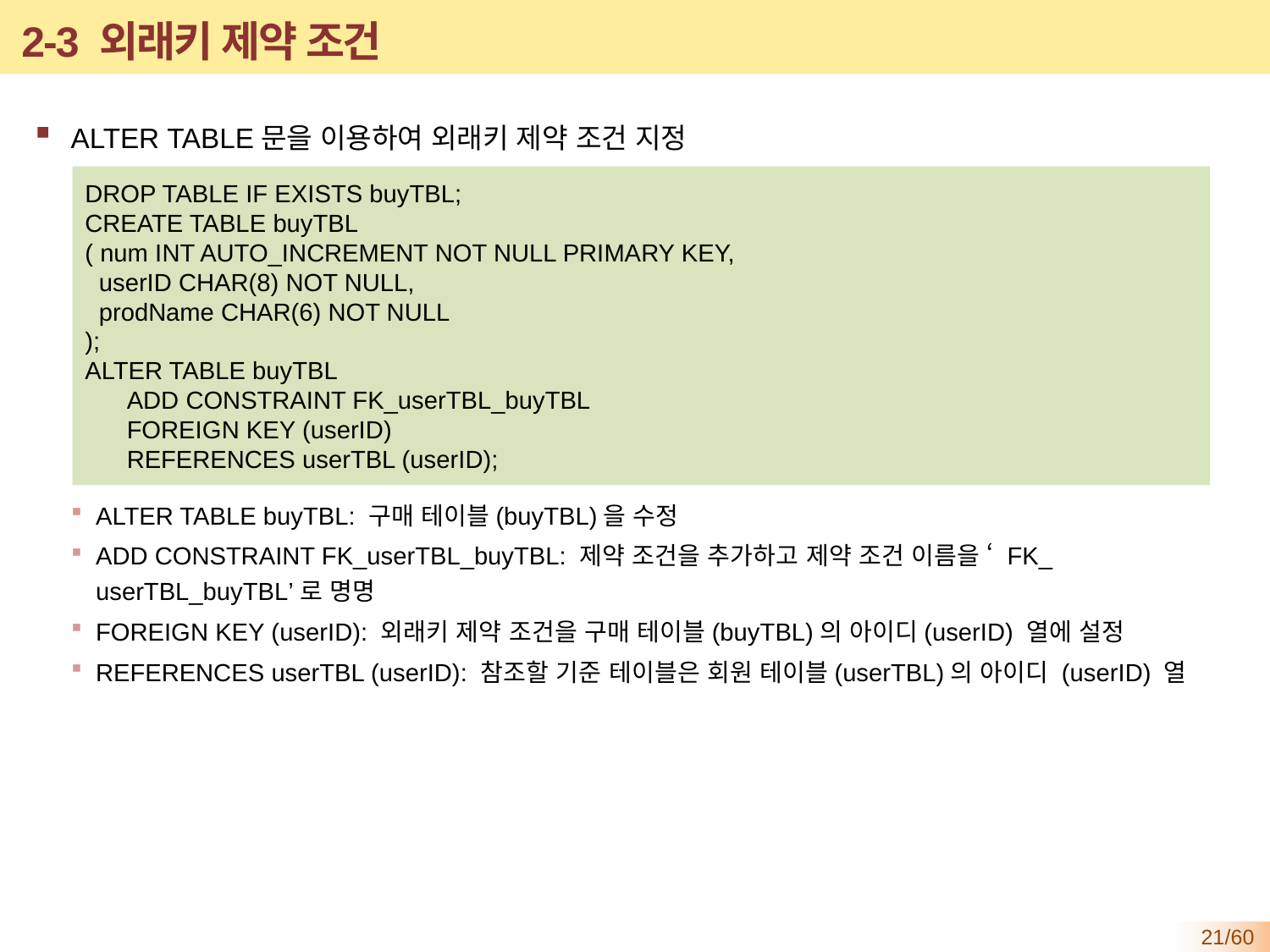

# 2-3 외래키 제약 조건
ALTER TABLE문을 이용하여 외래키 제약 조건 지정

ALTER TABLE buyTBL: 구매 테이블(buyTBL)을 수정
ADD CONSTRAINT FK_userTBL_buyTBL: 제약 조건을 추가하고 제약 조건 이름을 ‘ FK_ userTBL_buyTBL’로 명명
FOREIGN KEY (userID): 외래키 제약 조건을 구매 테이블(buyTBL)의 아이디(userID) 열에 설정
REFERENCES userTBL (userID): 참조할 기준 테이블은 회원 테이블(userTBL)의 아이디 (userID) 열

DROP TABLE IF EXISTS buyTBL;
CREATE TABLE buyTBL
( num INT AUTO_INCREMENT NOT NULL PRIMARY KEY,
  userID CHAR(8) NOT NULL,
  prodName CHAR(6) NOT NULL
);
ALTER TABLE buyTBL
      ADD CONSTRAINT FK_userTBL_buyTBL
      FOREIGN KEY (userID)
      REFERENCES userTBL (userID);